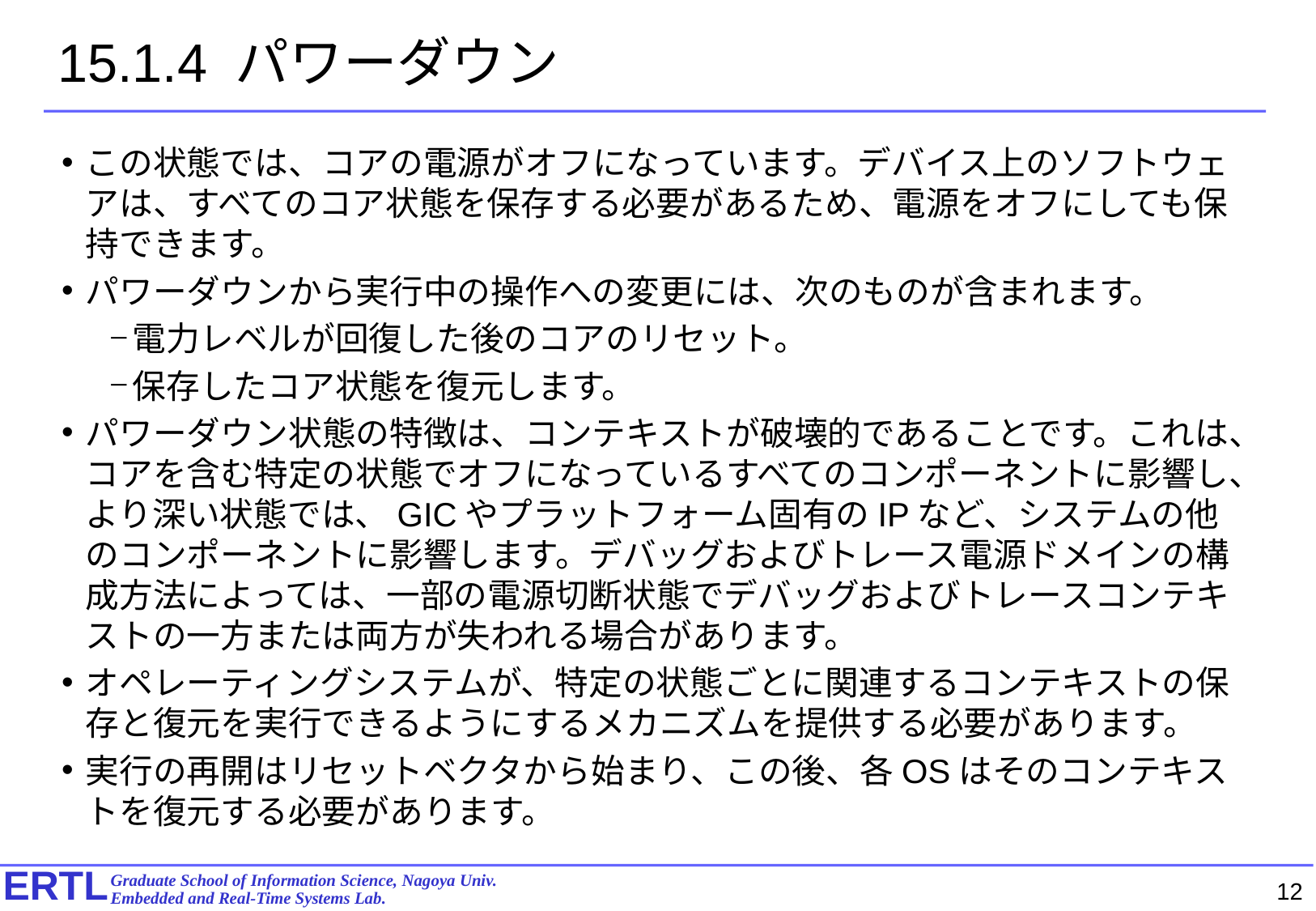

# 15.1.4 パワーダウン
この状態では、コアの電源がオフになっています。デバイス上のソフトウェアは、すべてのコア状態を保存する必要があるため、電源をオフにしても保持できます。
パワーダウンから実行中の操作への変更には、次のものが含まれます。
電力レベルが回復した後のコアのリセット。
保存したコア状態を復元します。
パワーダウン状態の特徴は、コンテキストが破壊的であることです。これは、コアを含む特定の状態でオフになっているすべてのコンポーネントに影響し、より深い状態では、GICやプラットフォーム固有のIPなど、システムの他のコンポーネントに影響します。デバッグおよびトレース電源ドメインの構成方法によっては、一部の電源切断状態でデバッグおよびトレースコンテキストの一方または両方が失われる場合があります。
オペレーティングシステムが、特定の状態ごとに関連するコンテキストの保存と復元を実行できるようにするメカニズムを提供する必要があります。
実行の再開はリセットベクタから始まり、この後、各OSはそのコンテキストを復元する必要があります。
12